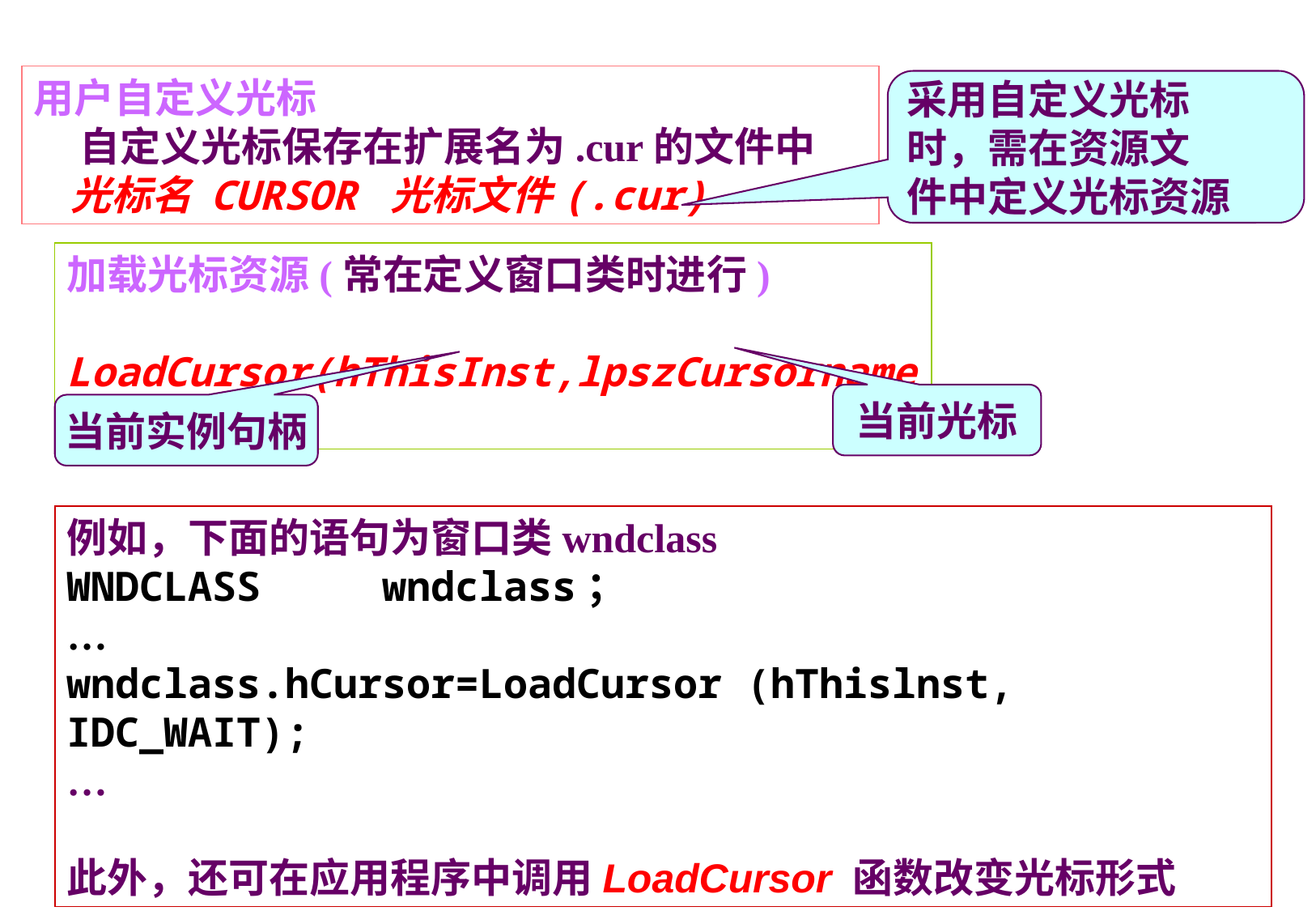

用户自定义光标
    自定义光标保存在扩展名为.cur的文件中
   光标名 CURSOR 光标文件(.cur)
采用自定义光标
时，需在资源文
件中定义光标资源
加载光标资源(常在定义窗口类时进行)
  LoadCursor(hThisInst,lpszCursorname)
当前光标
当前实例句柄
例如，下面的语句为窗口类wndclass
WNDCLASS     wndclass；
…
wndclass.hCursor=LoadCursor (hThislnst, IDC_WAIT);
…

此外，还可在应用程序中调用LoadCursor 函数改变光标形式